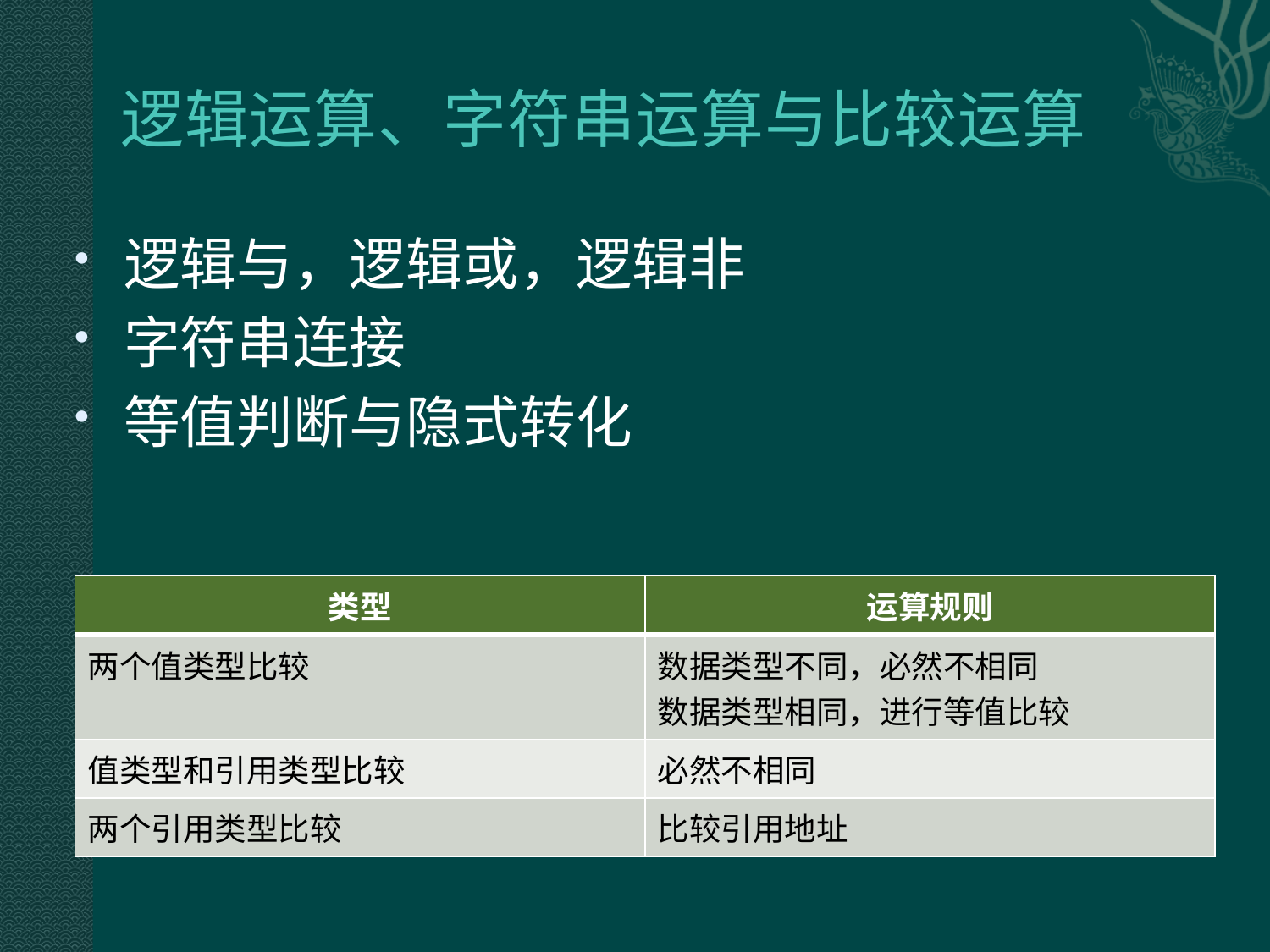

# 逻辑运算、字符串运算与比较运算
逻辑与，逻辑或，逻辑非
字符串连接
等值判断与隐式转化
| 类型 | 运算规则 |
| --- | --- |
| 两个值类型比较 | 数据类型不同，必然不相同 数据类型相同，进行等值比较 |
| 值类型和引用类型比较 | 必然不相同 |
| 两个引用类型比较 | 比较引用地址 |